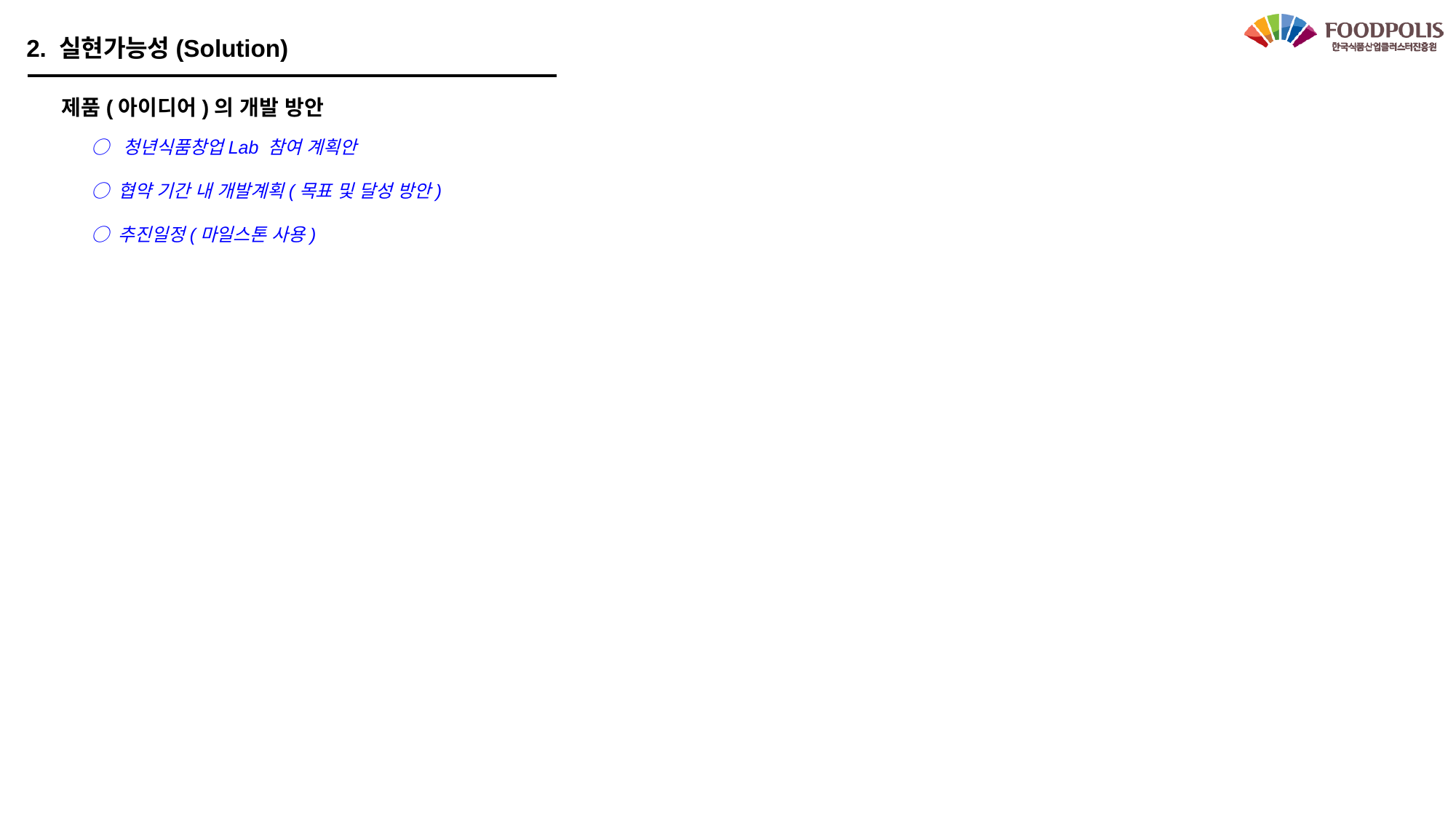

2. 실현가능성(Solution)
제품(아이디어)의 개발 방안
○  청년식품창업Lab 참여 계획안

○ 협약 기간 내 개발계획(목표 및 달성 방안)

○ 추진일정(마일스톤 사용)